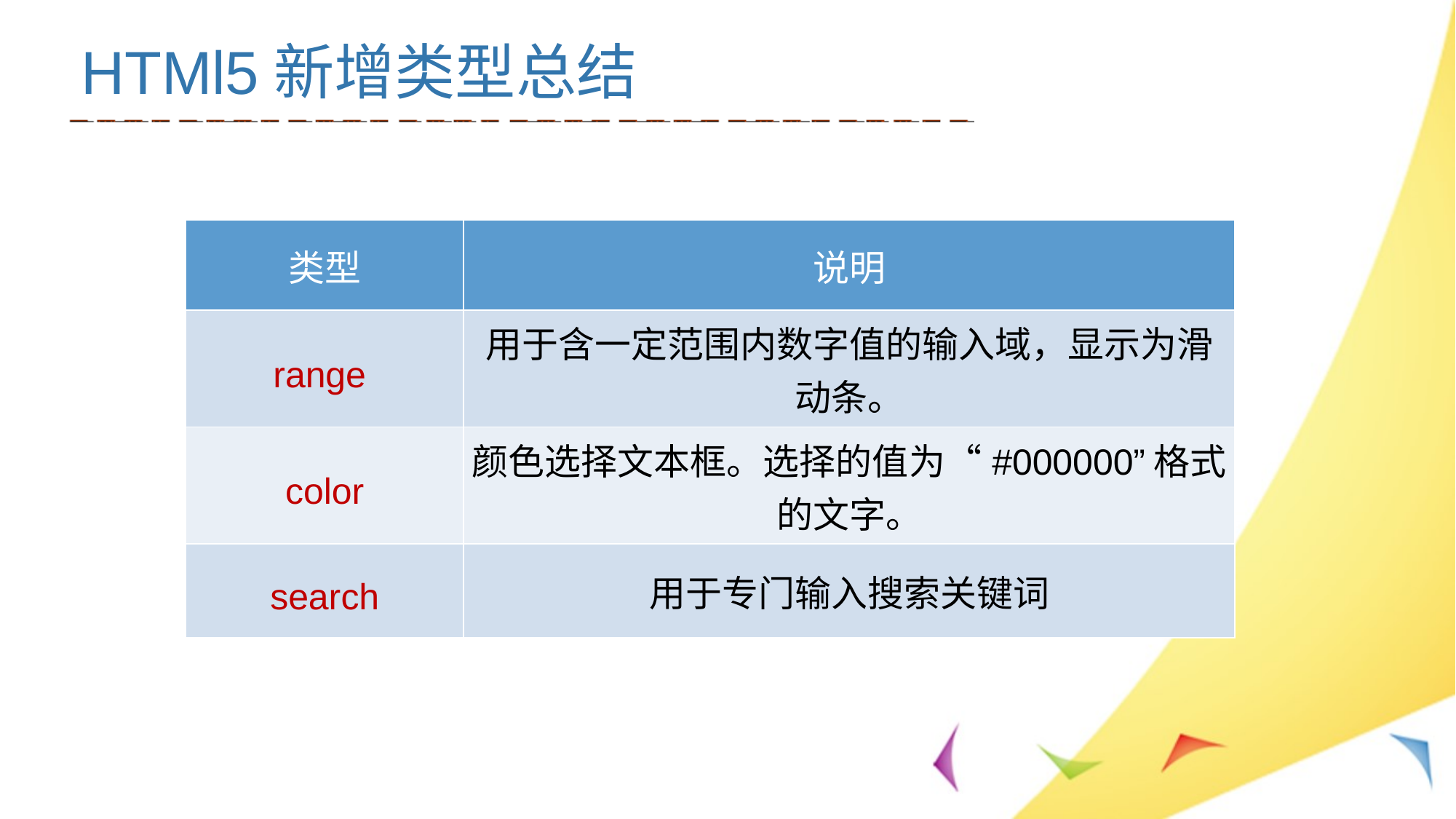

HTMl5新增类型总结
| 类型 | 说明 |
| --- | --- |
| range | 用于含一定范围内数字值的输入域，显示为滑动条。 |
| color | 颜色选择文本框。选择的值为“#000000”格式的文字。 |
| search | 用于专门输入搜索关键词 |